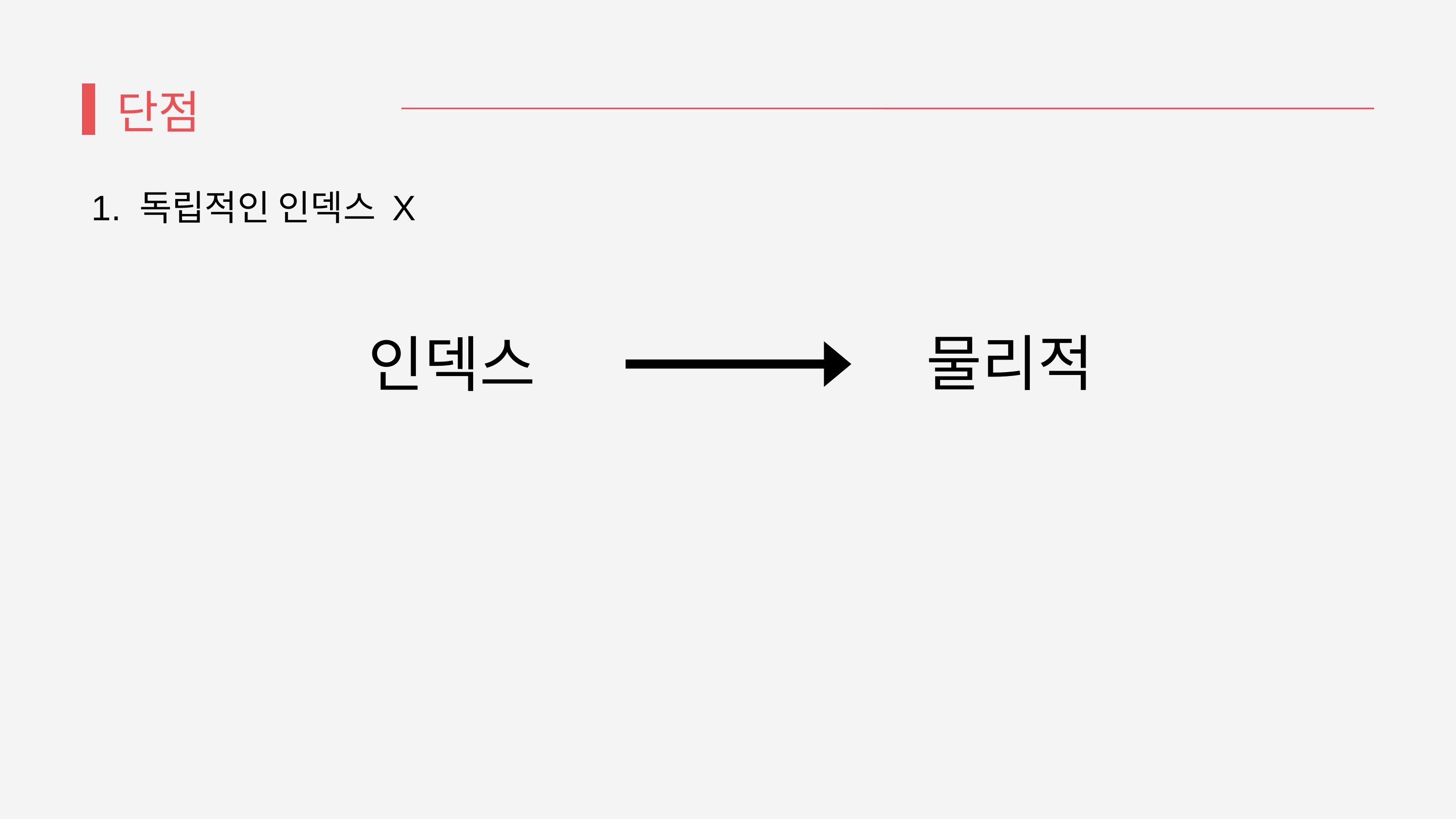

단점

 1. 독립적인 인덱스 X
물리적
인덱스